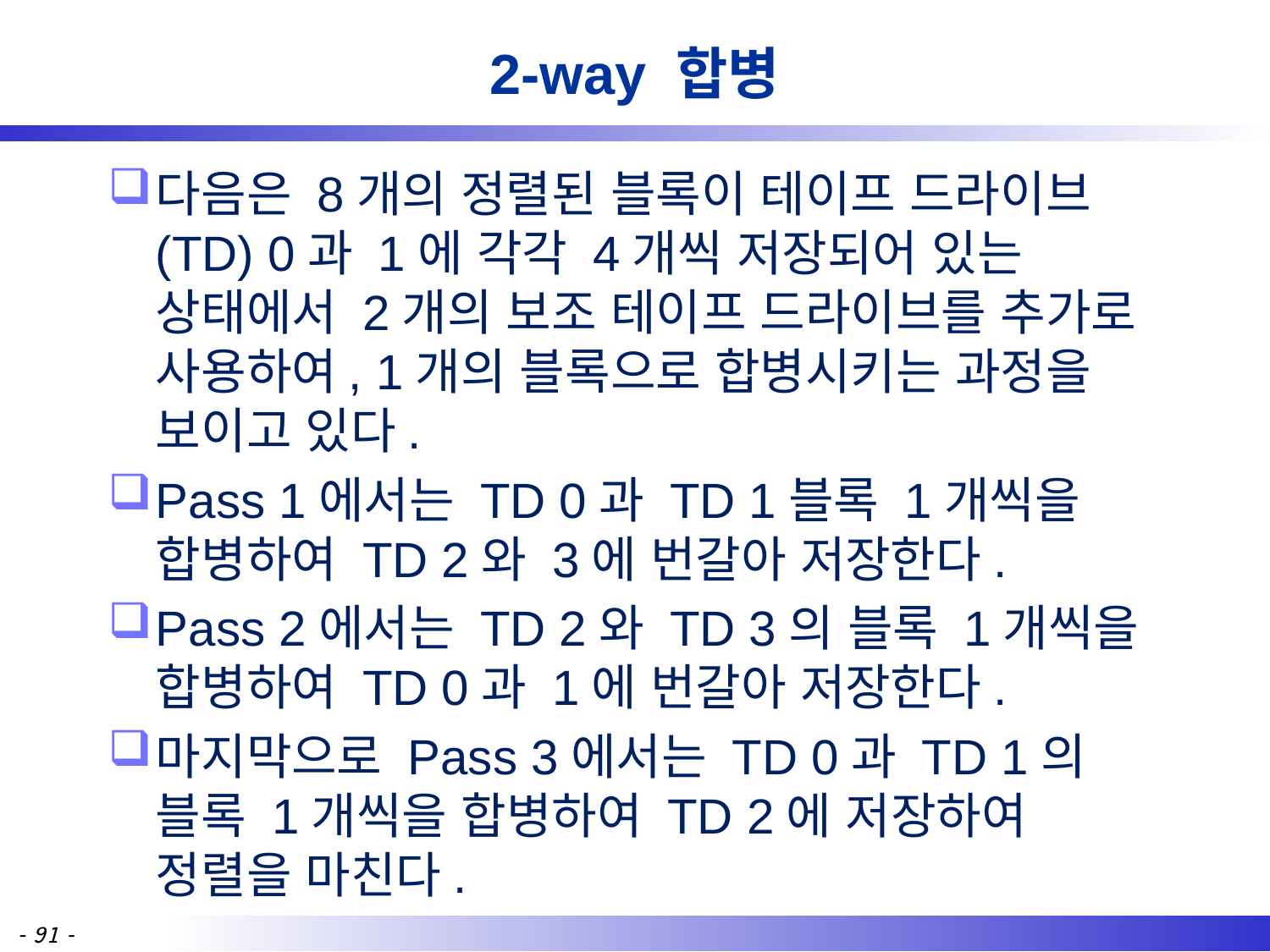

# 2-way 합병
다음은 8개의 정렬된 블록이 테이프 드라이브 (TD) 0과 1에 각각 4개씩 저장되어 있는 상태에서 2개의 보조 테이프 드라이브를 추가로 사용하여, 1개의 블록으로 합병시키는 과정을 보이고 있다.
Pass 1에서는 TD 0과 TD 1블록 1개씩을 합병하여 TD 2와 3에 번갈아 저장한다.
Pass 2에서는 TD 2와 TD 3의 블록 1개씩을 합병하여 TD 0과 1에 번갈아 저장한다.
마지막으로 Pass 3에서는 TD 0과 TD 1의 블록 1개씩을 합병하여 TD 2에 저장하여 정렬을 마친다.
- 91 -